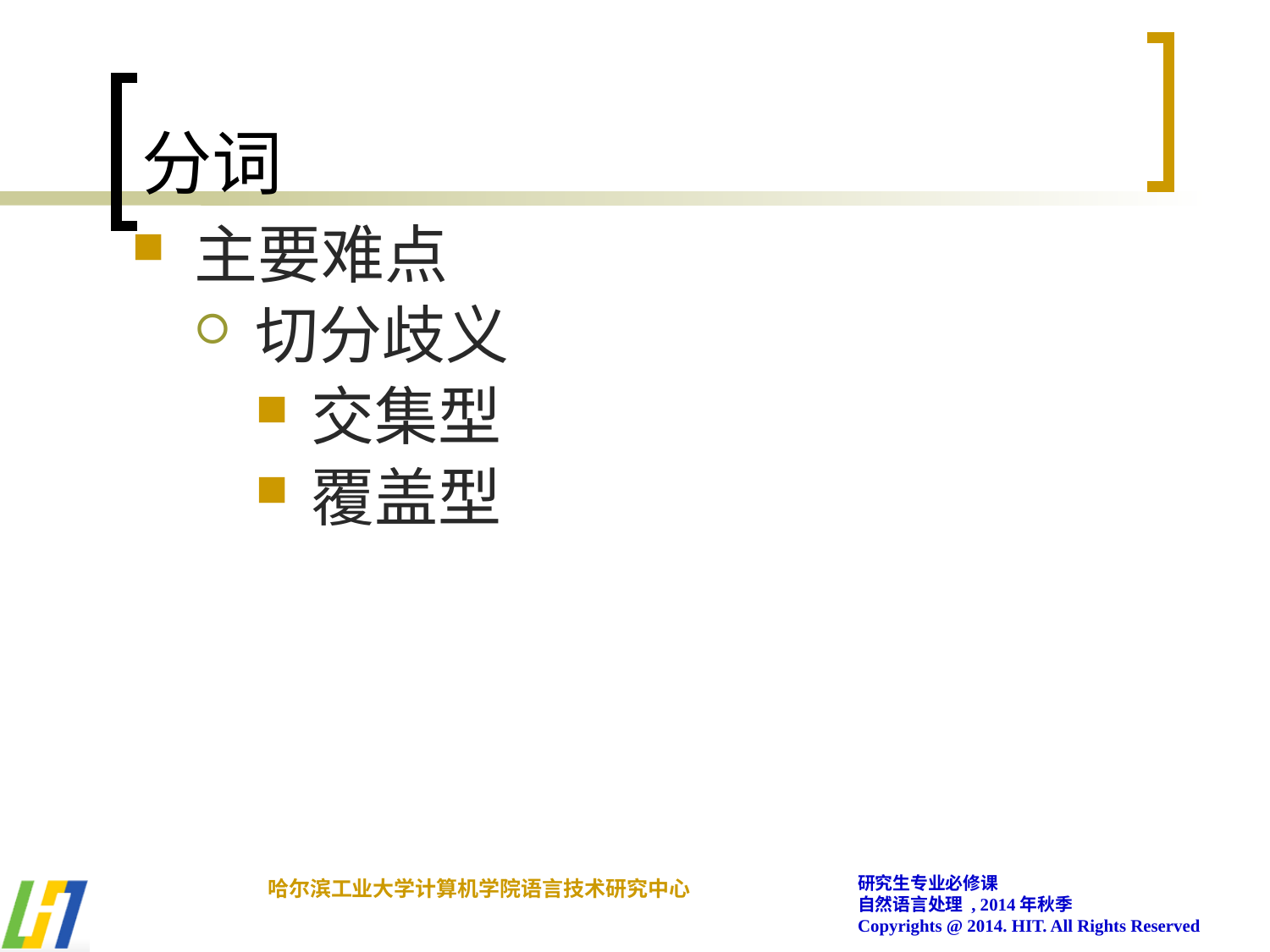

# 分词
主要难点
切分歧义
交集型
覆盖型

研究生专业必修课
自然语言处理 , 2014年秋季
Copyrights @ 2014. HIT. All Rights Reserved
哈尔滨工业大学计算机学院语言技术研究中心